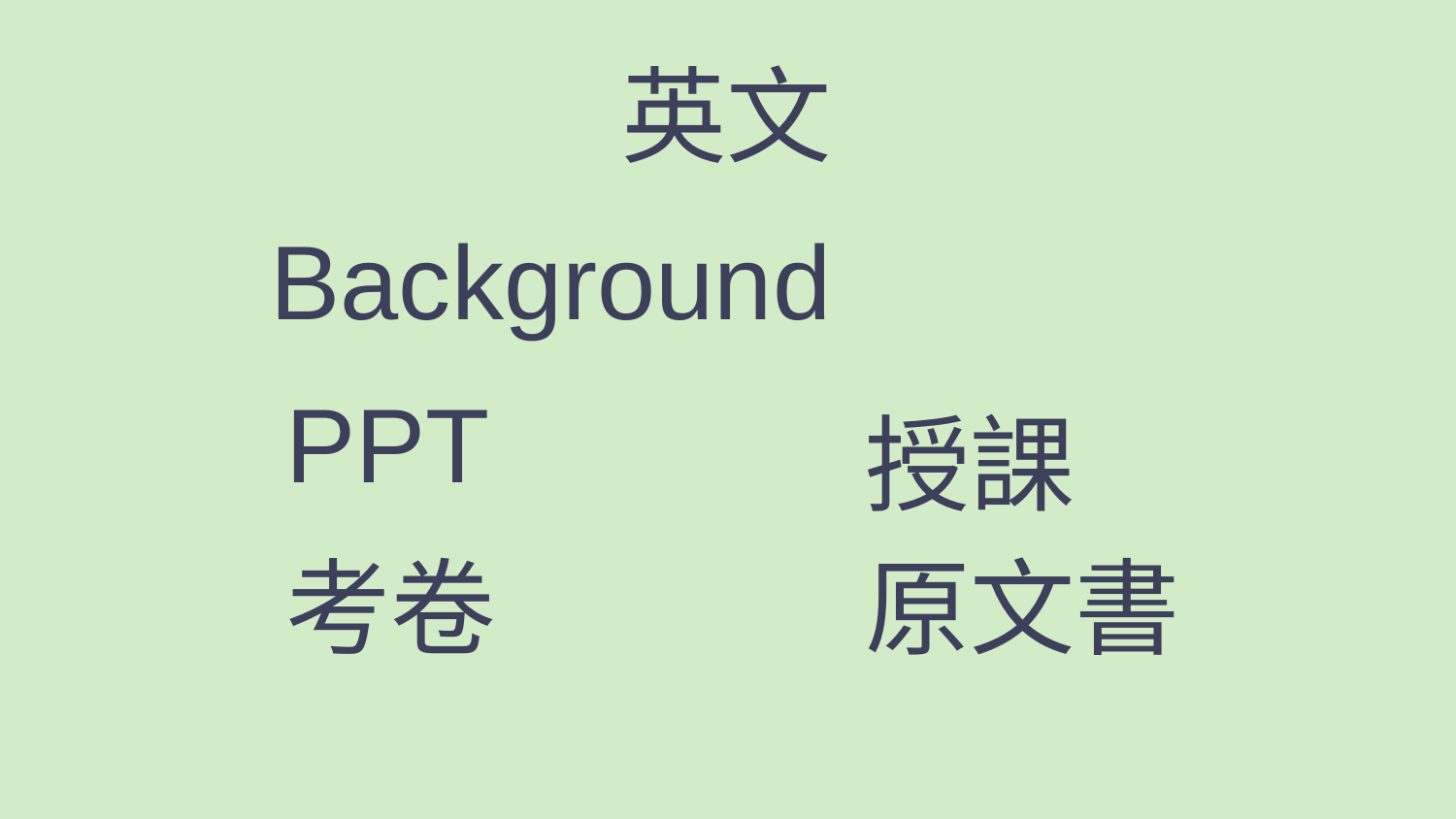

# 英文
Background
PPT
授課
考卷
原文書